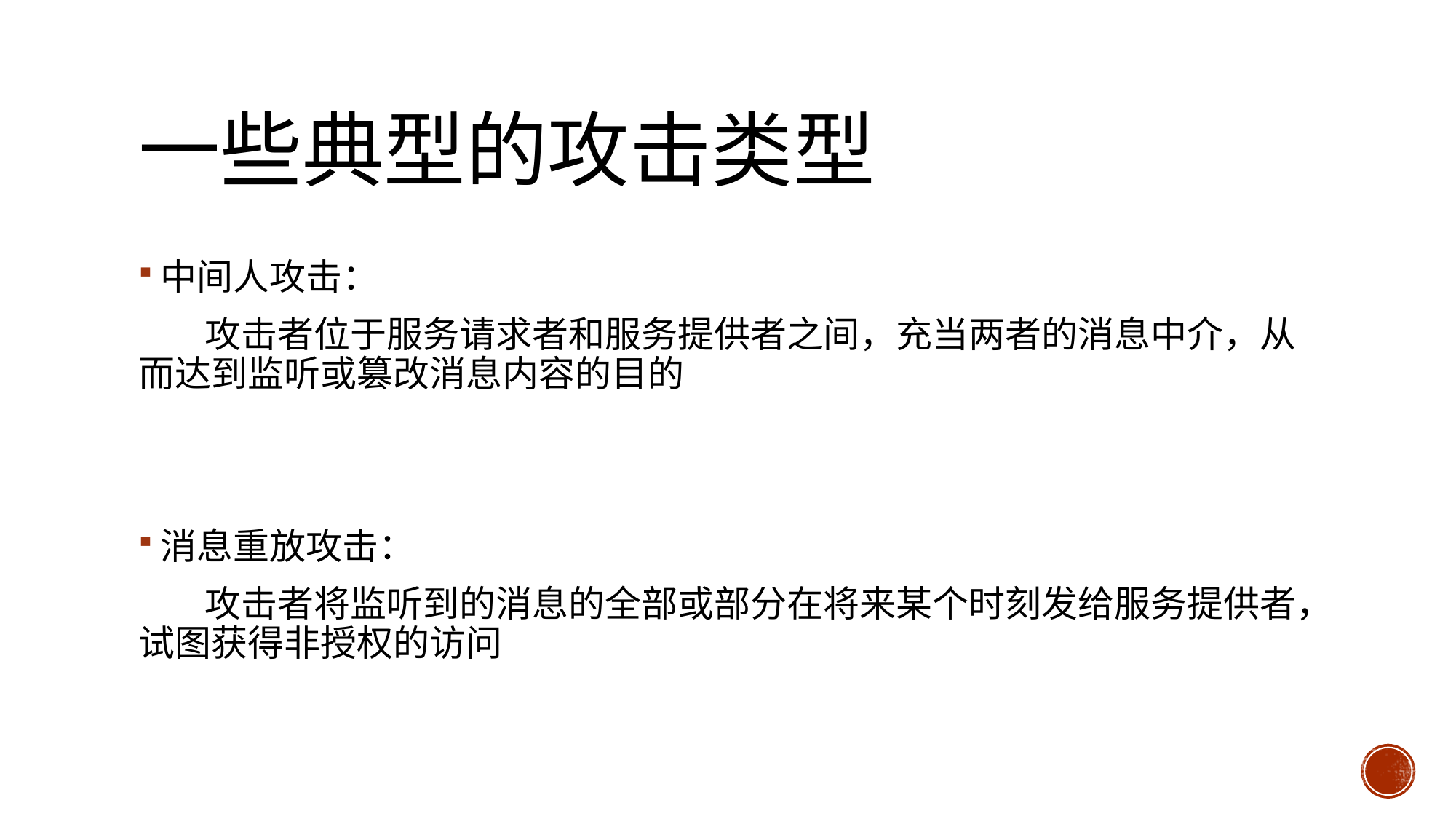

# 一些典型的攻击类型
中间人攻击：
       攻击者位于服务请求者和服务提供者之间，充当两者的消息中介，从而达到监听或篡改消息内容的目的

消息重放攻击：
       攻击者将监听到的消息的全部或部分在将来某个时刻发给服务提供者，试图获得非授权的访问